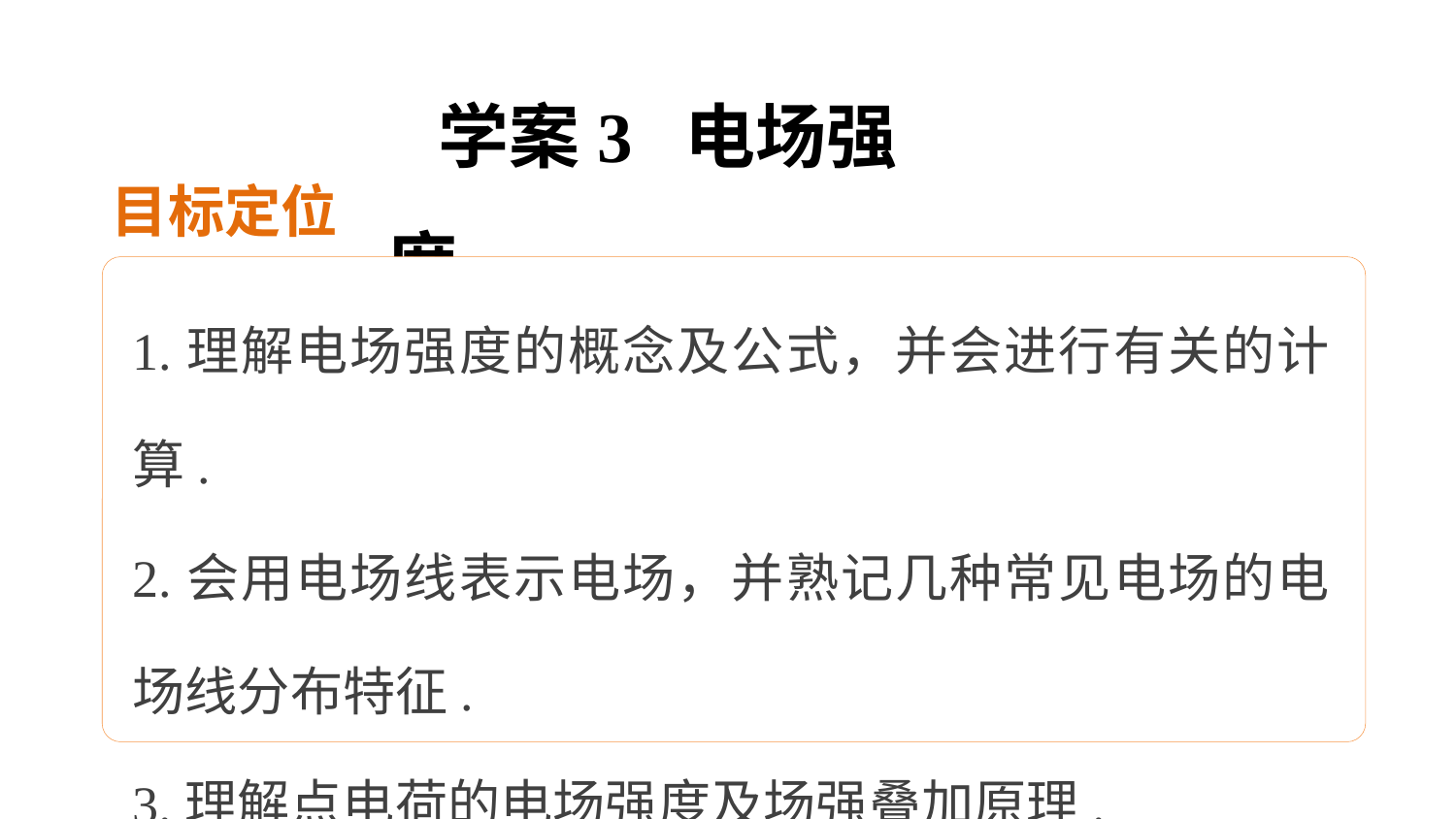

学案3  电场强度
目标定位

1.理解电场强度的概念及公式，并会进行有关的计算.
2.会用电场线表示电场，并熟记几种常见电场的电场线分布特征.
3.理解点电荷的电场强度及场强叠加原理.